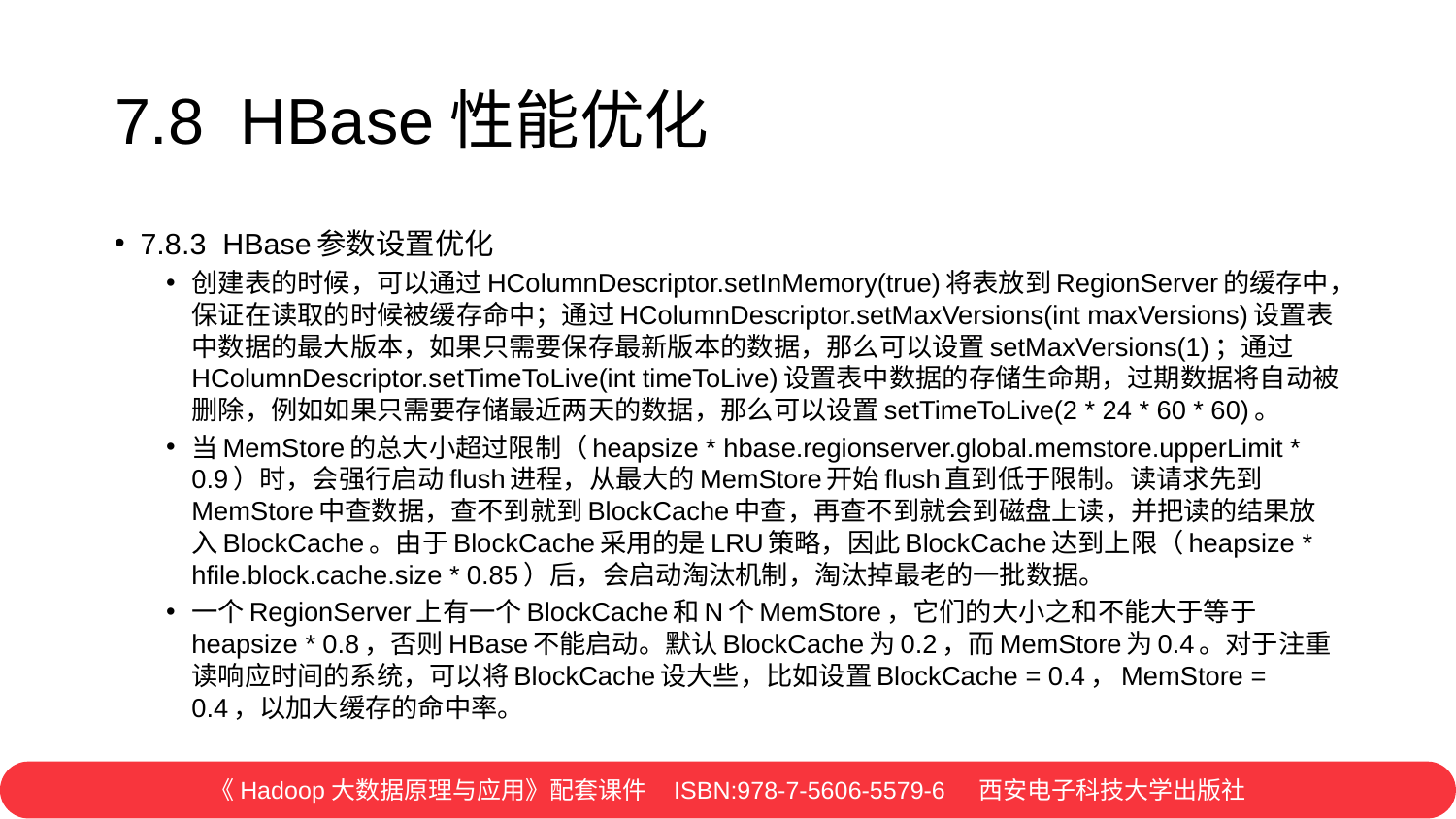

# 7.8  HBase性能优化
7.8.3  HBase参数设置优化
创建表的时候，可以通过HColumnDescriptor.setInMemory(true)将表放到RegionServer的缓存中，保证在读取的时候被缓存命中；通过HColumnDescriptor.setMaxVersions(int maxVersions)设置表中数据的最大版本，如果只需要保存最新版本的数据，那么可以设置setMaxVersions(1)；通过HColumnDescriptor.setTimeToLive(int timeToLive)设置表中数据的存储生命期，过期数据将自动被删除，例如如果只需要存储最近两天的数据，那么可以设置setTimeToLive(2 * 24 * 60 * 60)。
当MemStore的总大小超过限制（heapsize * hbase.regionserver.global.memstore.upperLimit * 0.9）时，会强行启动flush进程，从最大的MemStore开始flush直到低于限制。读请求先到MemStore中查数据，查不到就到BlockCache中查，再查不到就会到磁盘上读，并把读的结果放入BlockCache。由于BlockCache采用的是LRU策略，因此BlockCache达到上限（heapsize * hfile.block.cache.size * 0.85）后，会启动淘汰机制，淘汰掉最老的一批数据。
一个RegionServer上有一个BlockCache和N个MemStore，它们的大小之和不能大于等于heapsize * 0.8，否则HBase不能启动。默认BlockCache为0.2，而MemStore为0.4。对于注重读响应时间的系统，可以将BlockCache设大些，比如设置BlockCache = 0.4，MemStore = 0.4，以加大缓存的命中率。